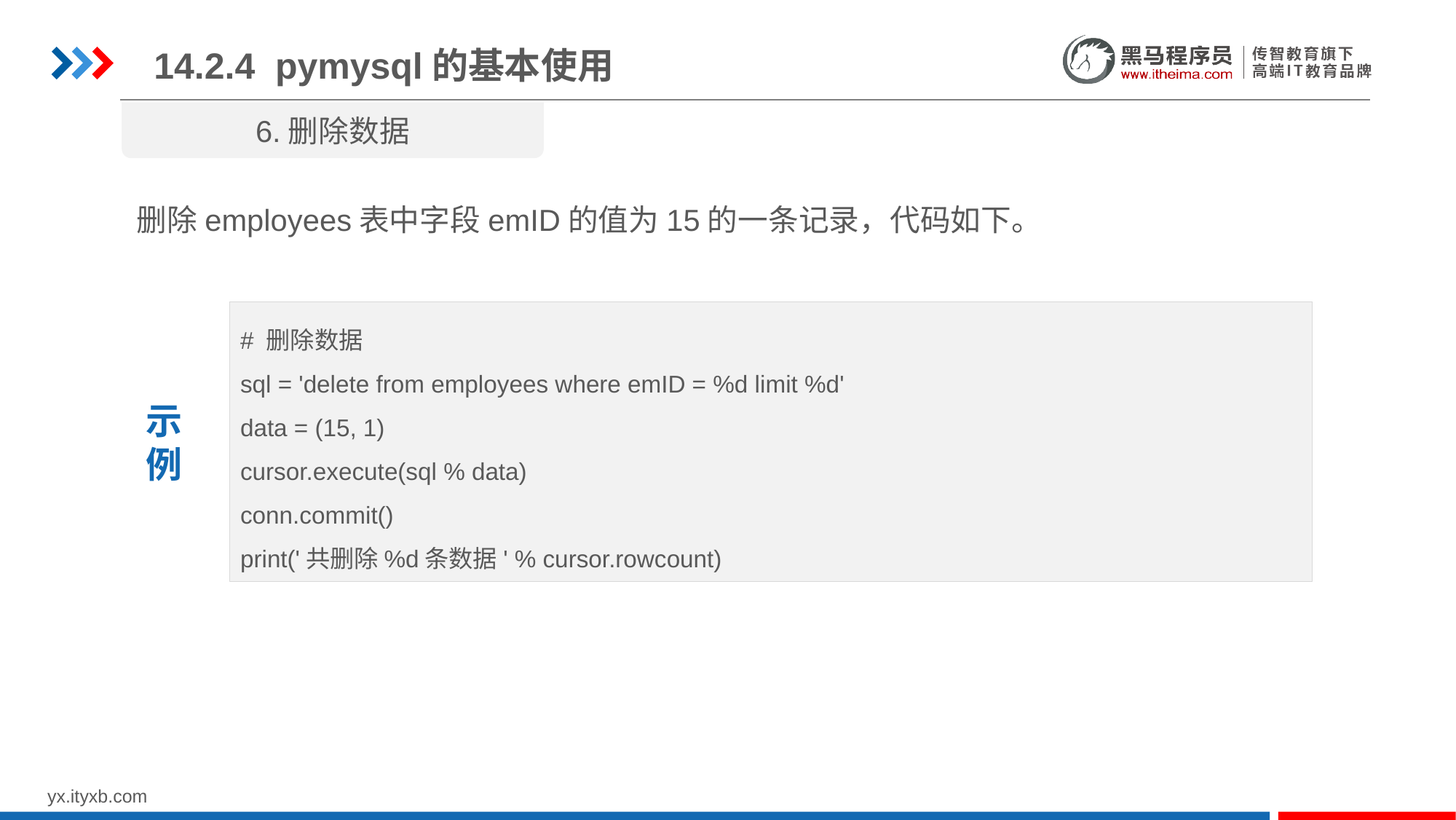

14.2.4  pymysql的基本使用

6.删除数据
删除employees表中字段emID的值为15的一条记录，代码如下。
# 删除数据
sql = 'delete from employees where emID = %d limit %d'
data = (15, 1)
cursor.execute(sql % data)
conn.commit()
print('共删除%d条数据' % cursor.rowcount)
示
例